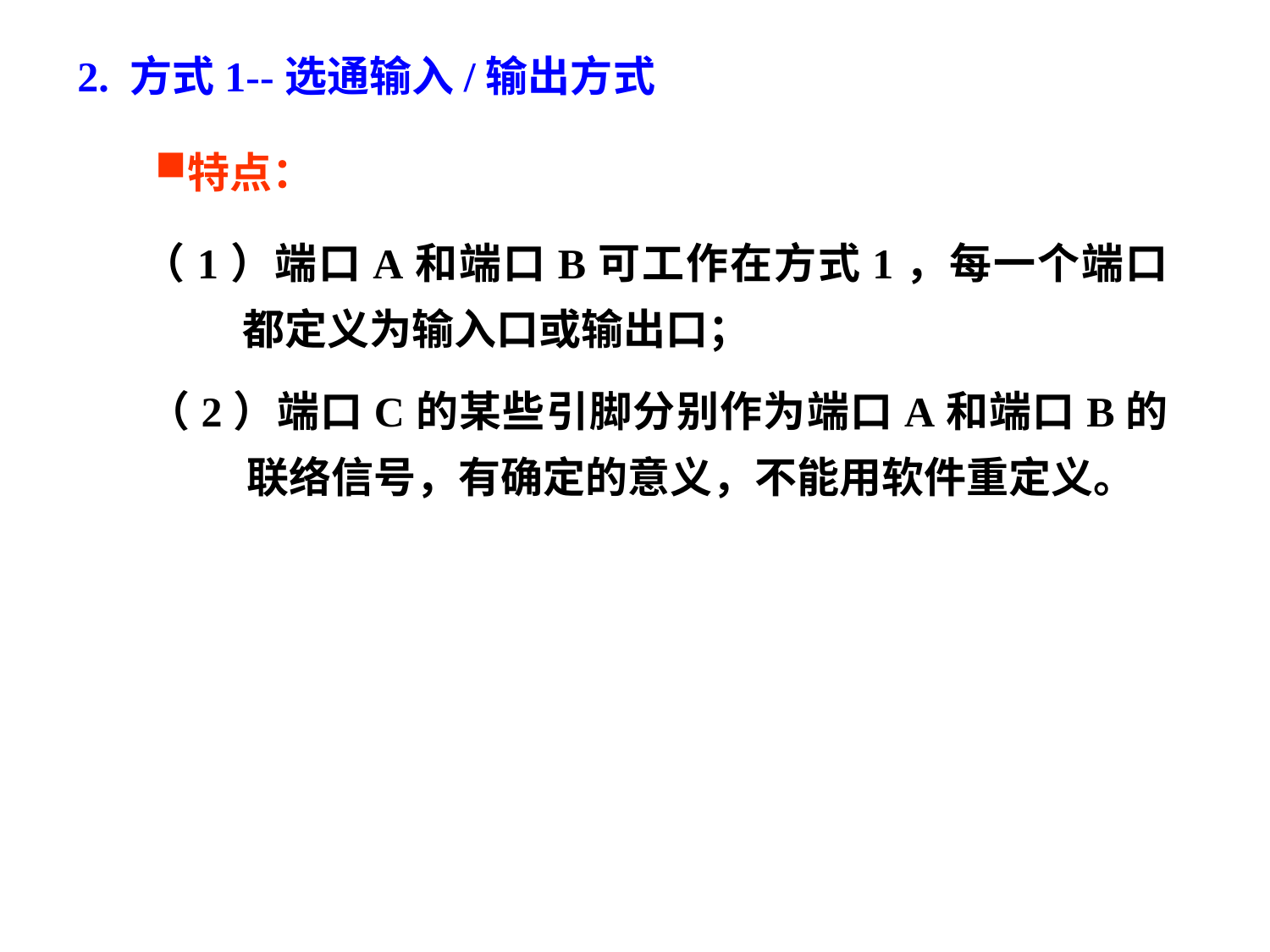

2. 方式1--选通输入/输出方式
特点：
（1）端口A和端口B可工作在方式1，每一个端口都定义为输入口或输出口；
（2）端口C的某些引脚分别作为端口A和端口B的联络信号，有确定的意义，不能用软件重定义。